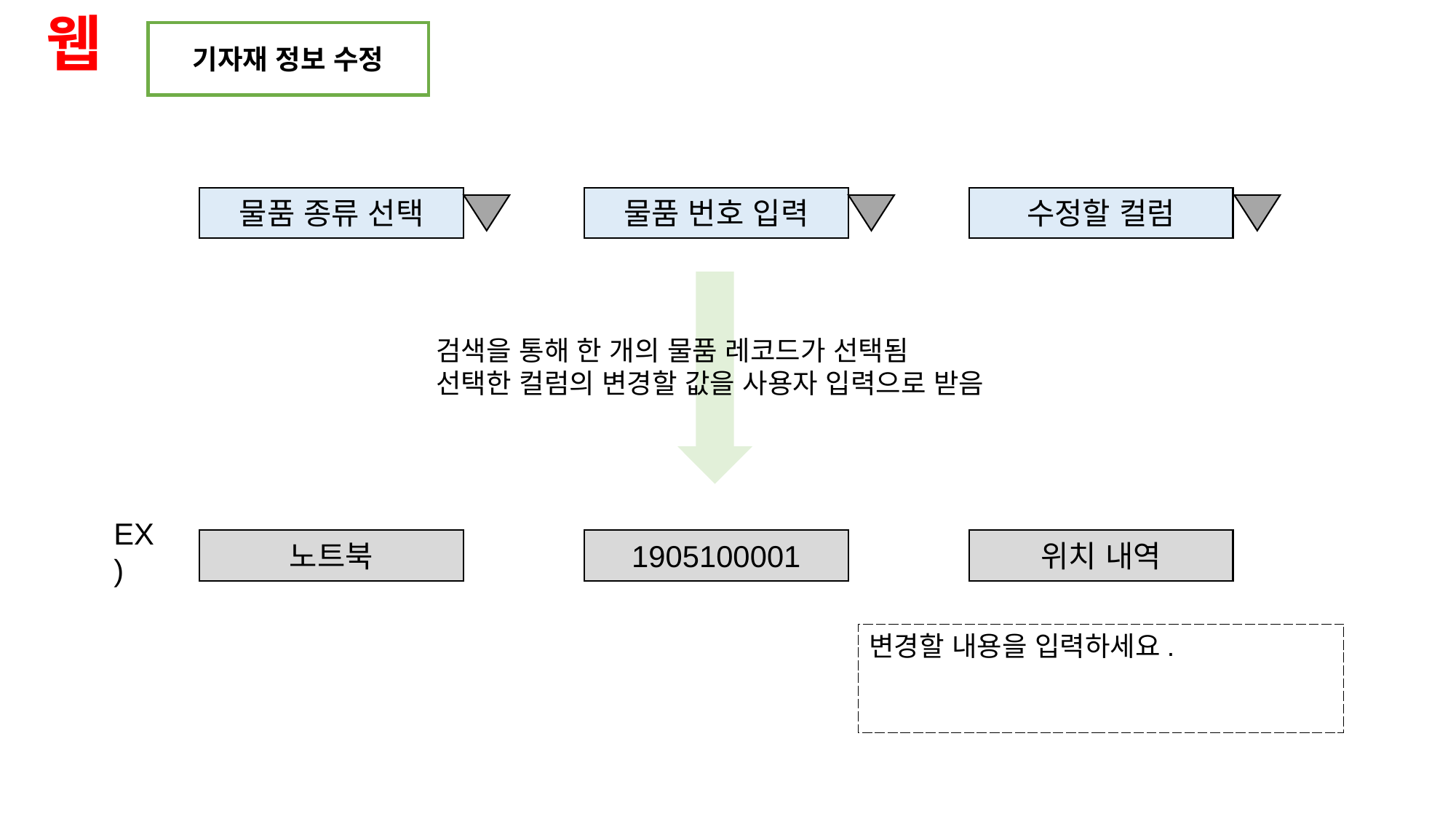

웹
기자재 정보 수정
물품 종류 선택
물품 번호 입력
수정할 컬럼

검색을 통해 한 개의 물품 레코드가 선택됨
선택한 컬럼의 변경할 값을 사용자 입력으로 받음
EX)
노트북
1905100001
위치 내역
변경할 내용을 입력하세요.